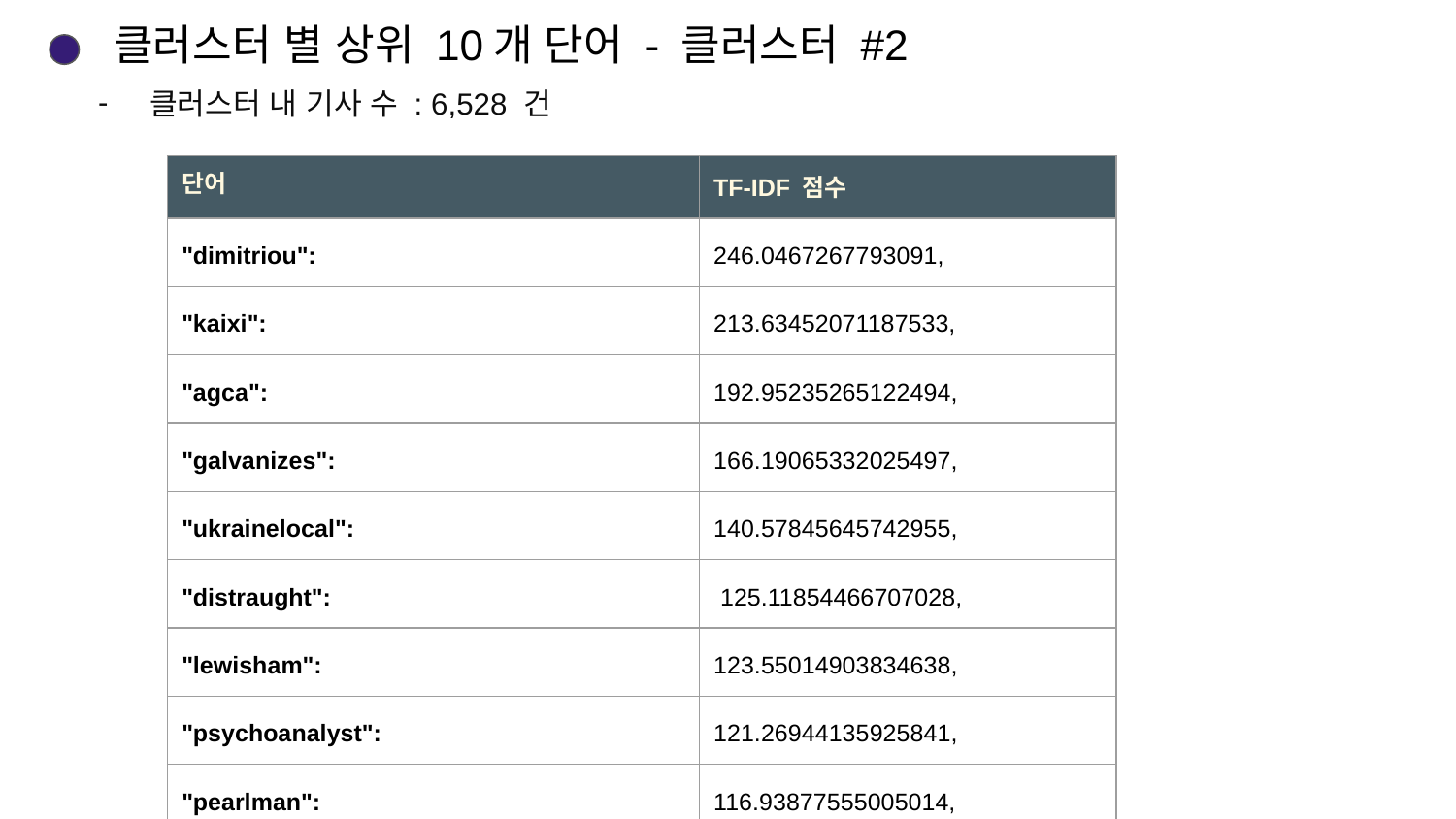

# 클러스터 별 상위 10개 단어 - 클러스터 #2

클러스터 내 기사 수 : 6,528 건
| 단어 | TF-IDF 점수 |
| --- | --- |
| "dimitriou": | 246.0467267793091, |
| "kaixi": | 213.63452071187533, |
| "agca": | 192.95235265122494, |
| "galvanizes": | 166.19065332025497, |
| "ukrainelocal": | 140.57845645742955, |
| "distraught": | 125.11854466707028, |
| "lewisham": | 123.55014903834638, |
| "psychoanalyst": | 121.26944135925841, |
| "pearlman": | 116.93877555005014, |
| "watchedwarnings": | 111.6768577181378 |